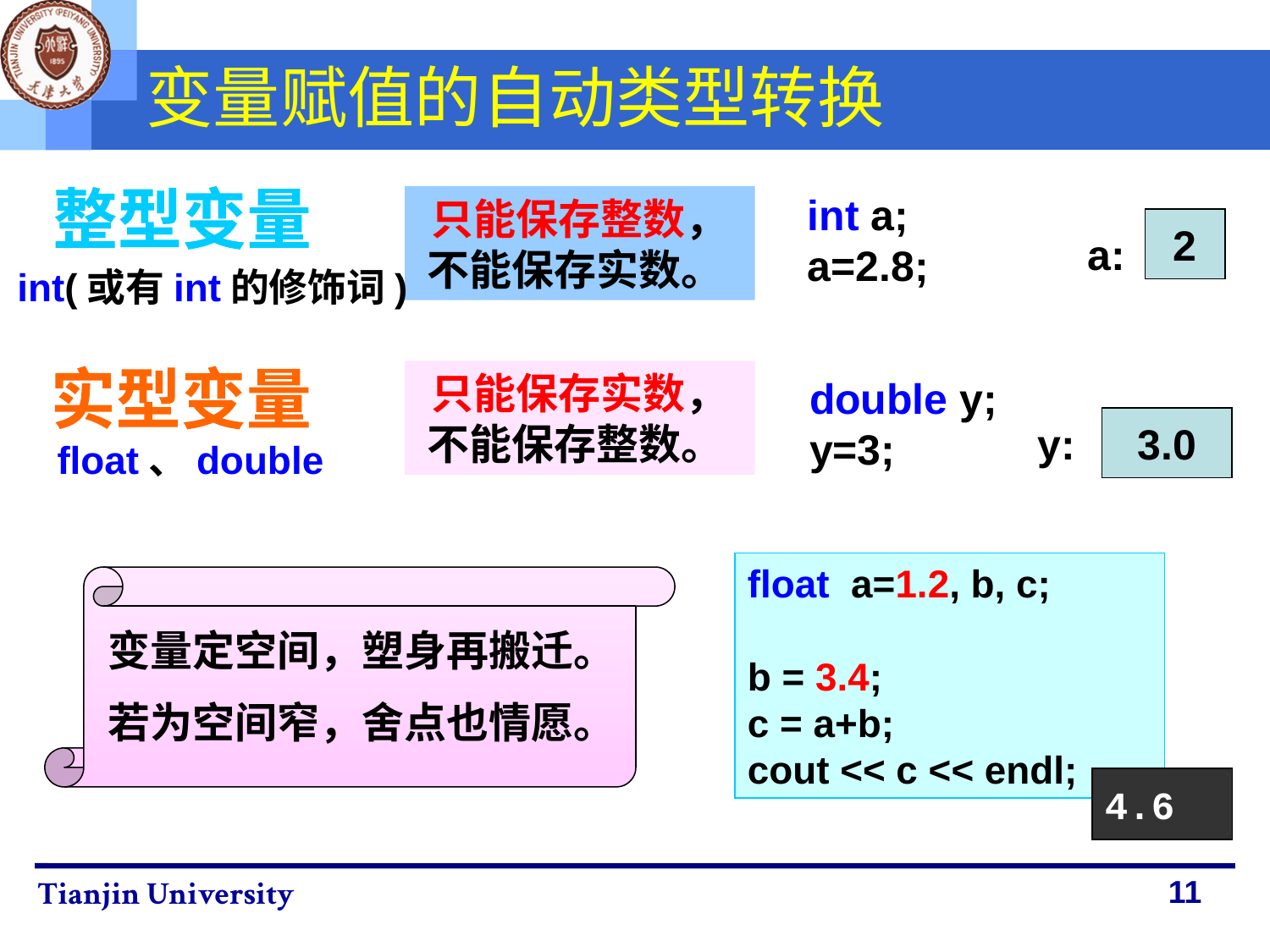

# 变量赋值的自动类型转换
int a;
a=2.8;
整型变量
只能保存整数，
不能保存实数。

2
a:
int(或有int的修饰词)
只能保存实数，
不能保存整数。
实型变量
double y;
y=3;

 3.0
y:
float、double
int  a=1.2, b, c;

b = 3.4;
c = a+b;
cout << c << endl;
float  a=1.2, b;
int  c;
b = 3.4;
c = a+b;
cout << c << endl;
float  a=1.2, b, c;

b = 3.4;
c = a+b;
cout << c << endl;

变量定空间，塑身再搬迁。
若为空间窄，舍点也情愿。
4
4
4.6